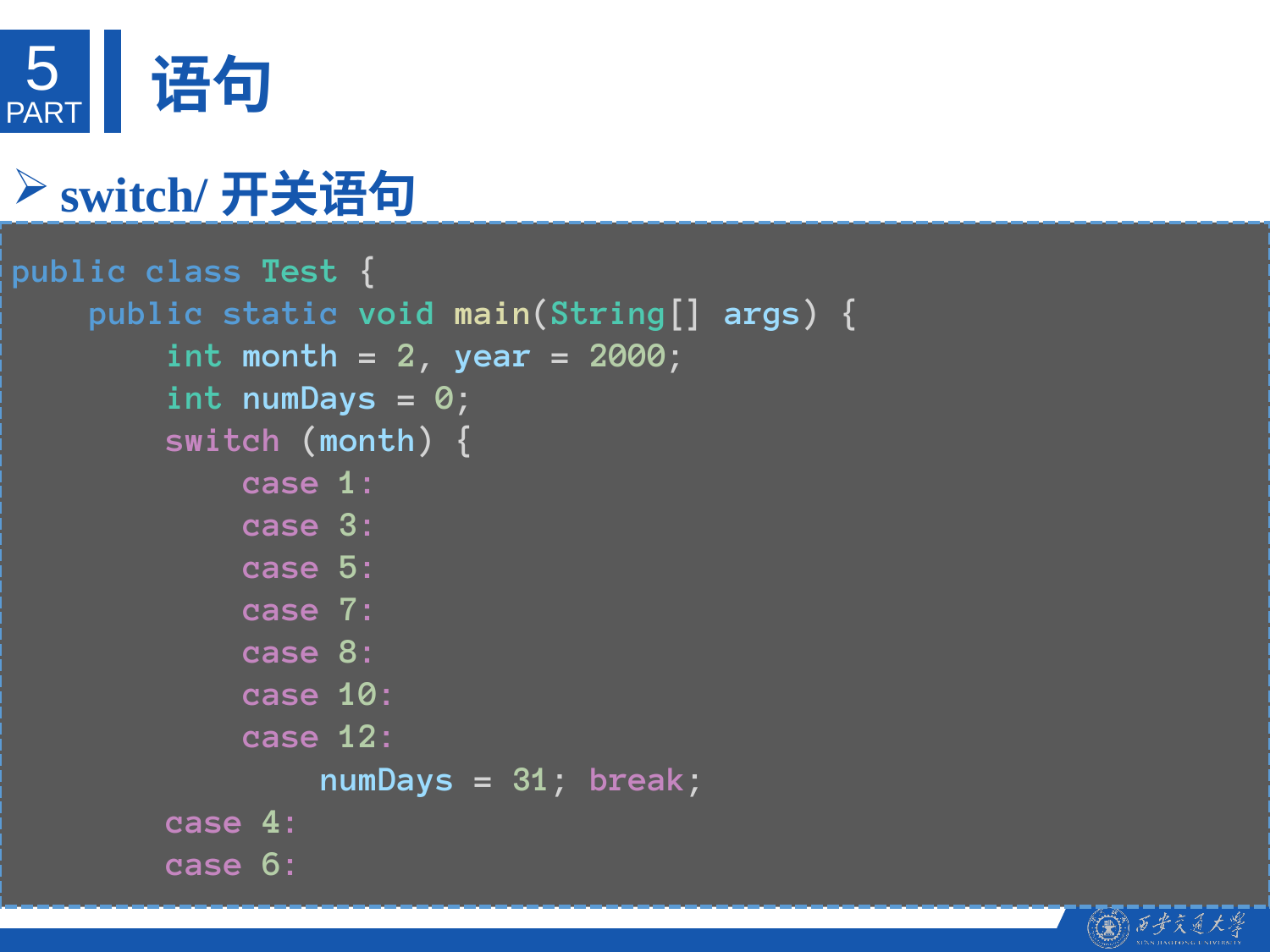

5
语句
PART
switch/开关语句
public class Test {
    public static void main(String[] args) {
        int month = 2, year = 2000;
        int numDays = 0;
        switch (month) {
            case 1:
            case 3:
            case 5:
            case 7:
            case 8:
            case 10:
            case 12:
                numDays = 31; break;
        case 4:
        case 6: